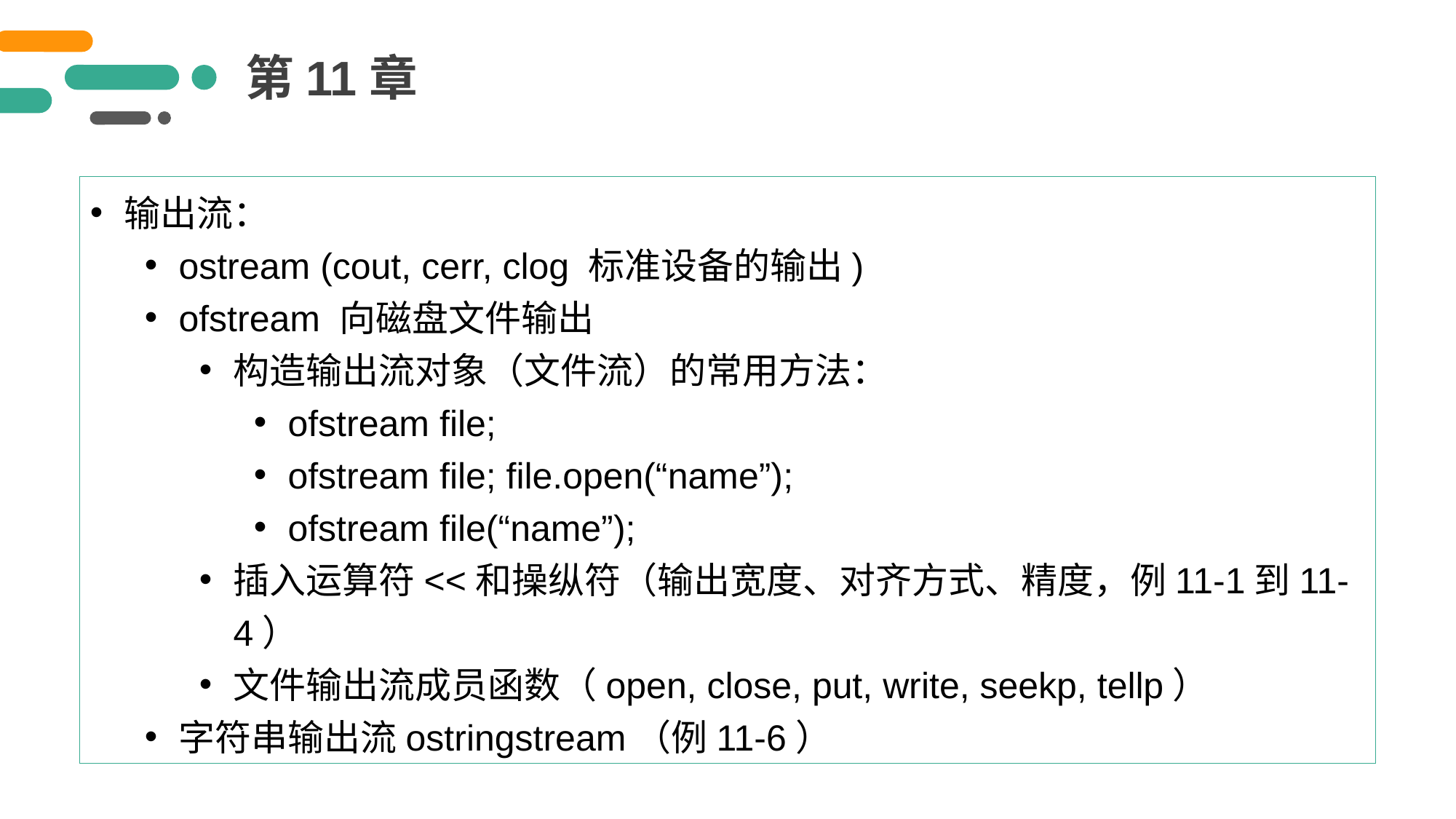

第11章
输出流：
ostream (cout, cerr, clog 标准设备的输出)
ofstream 向磁盘文件输出
构造输出流对象（文件流）的常用方法：
ofstream file;
ofstream file; file.open(“name”);
ofstream file(“name”);
插入运算符<<和操纵符（输出宽度、对齐方式、精度，例11-1到11-4）
文件输出流成员函数（open, close, put, write, seekp, tellp）
字符串输出流ostringstream（例11-6）